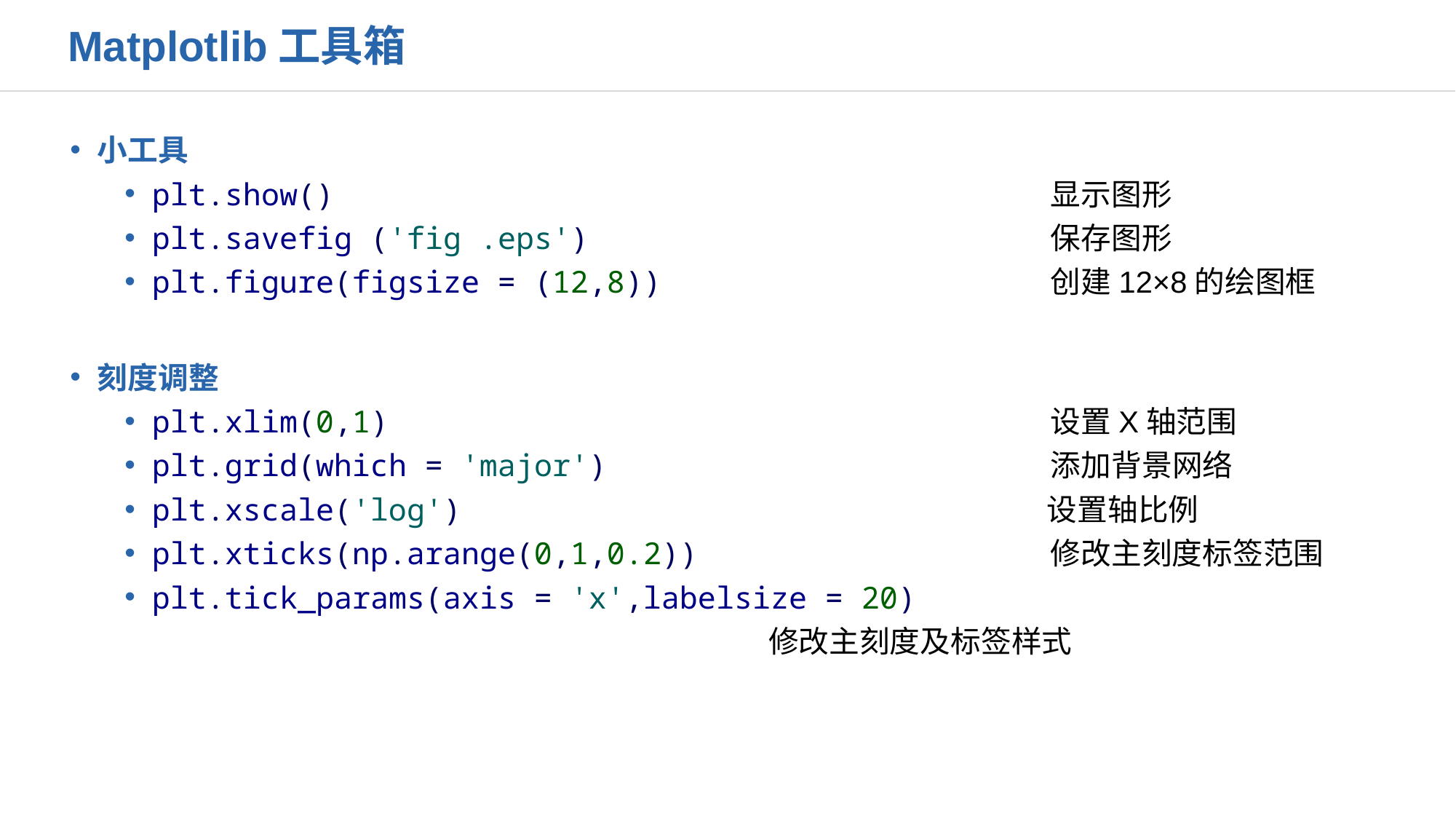

Matplotlib工具箱
小工具
plt.show()                                       显示图形
plt.savefig ('fig .eps')                         保存图形
plt.figure(figsize = (12,8))                     创建12×8的绘图框

刻度调整
plt.xlim(0,1)                                                               设置X轴范围
plt.grid(which = 'major')                        添加背景网络
plt.xscale('log')                                                                   设置轴比例
plt.xticks(np.arange(0,1,0.2))                   修改主刻度标签范围
plt.tick_params(axis = 'x',labelsize = 20)
                                                 修改主刻度及标签样式